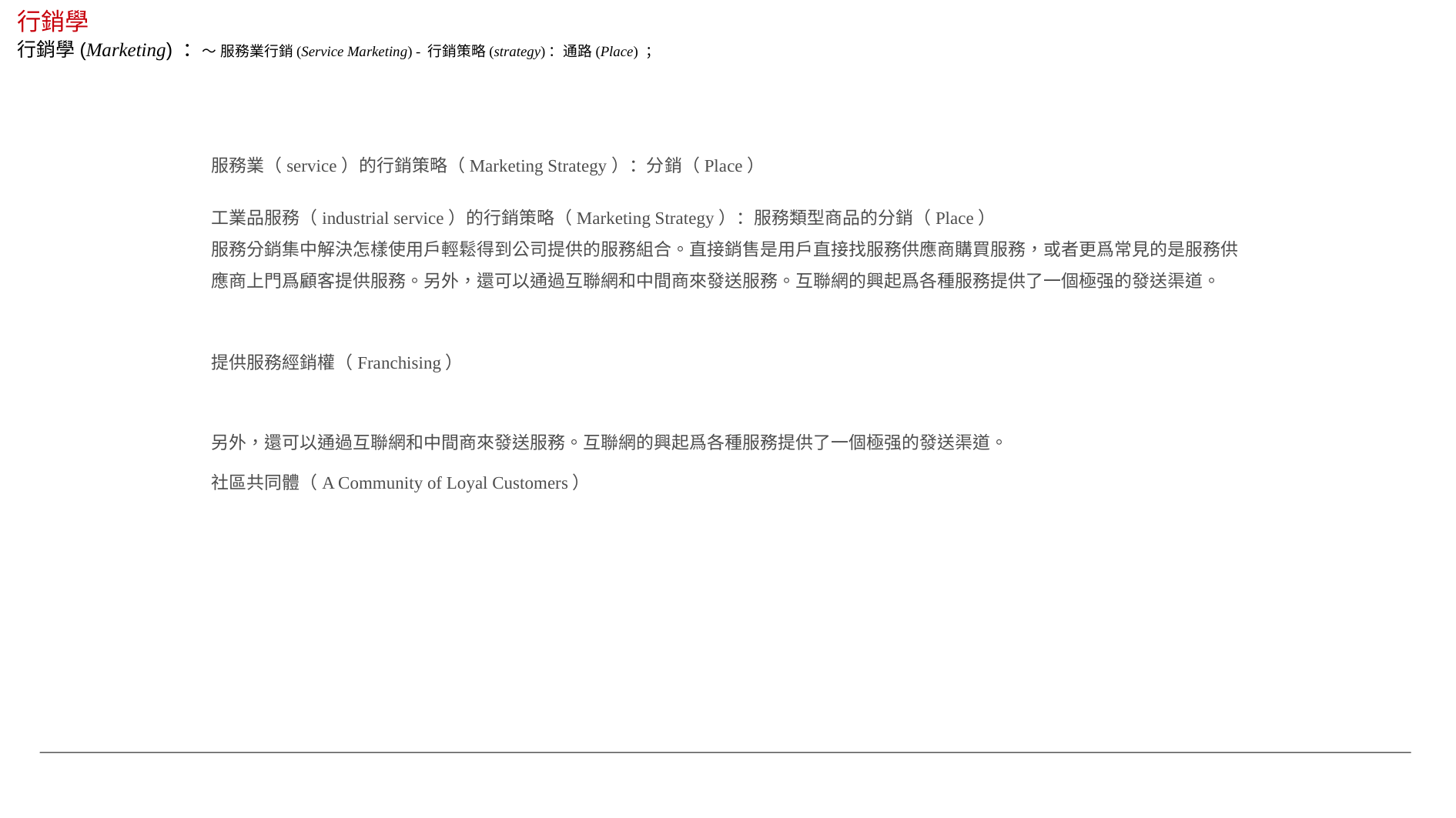

行銷學
行銷學(Marketing) ：～ 服務業行銷(Service Marketing) - 行銷策略(strategy)：通路(Place) ；
服務業（service）的行銷策略（Marketing Strategy）：分銷（Place）
工業品服務（industrial service）的行銷策略（Marketing Strategy）：服務類型商品的分銷（Place）
服務分銷集中解決怎樣使用戶輕鬆得到公司提供的服務組合。直接銷售是用戶直接找服務供應商購買服務，或者更爲常見的是服務供應商上門爲顧客提供服務。另外，還可以通過互聯網和中間商來發送服務。互聯網的興起爲各種服務提供了一個極强的發送渠道。
提供服務經銷權（Franchising）
另外，還可以通過互聯網和中間商來發送服務。互聯網的興起爲各種服務提供了一個極强的發送渠道。
社區共同體（A Community of Loyal Customers）